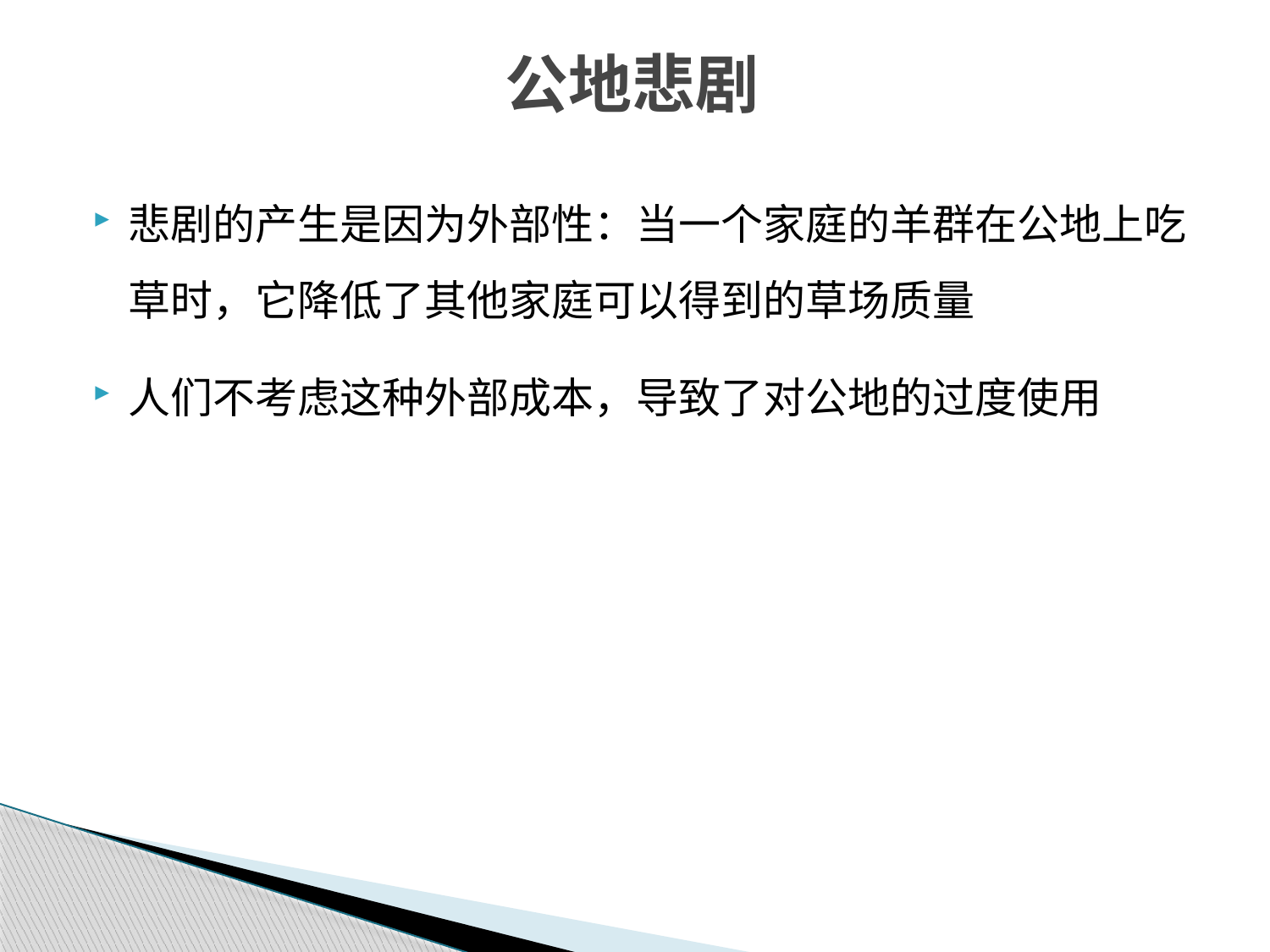

公地悲剧
悲剧的产生是因为外部性：当一个家庭的羊群在公地上吃草时，它降低了其他家庭可以得到的草场质量
人们不考虑这种外部成本，导致了对公地的过度使用